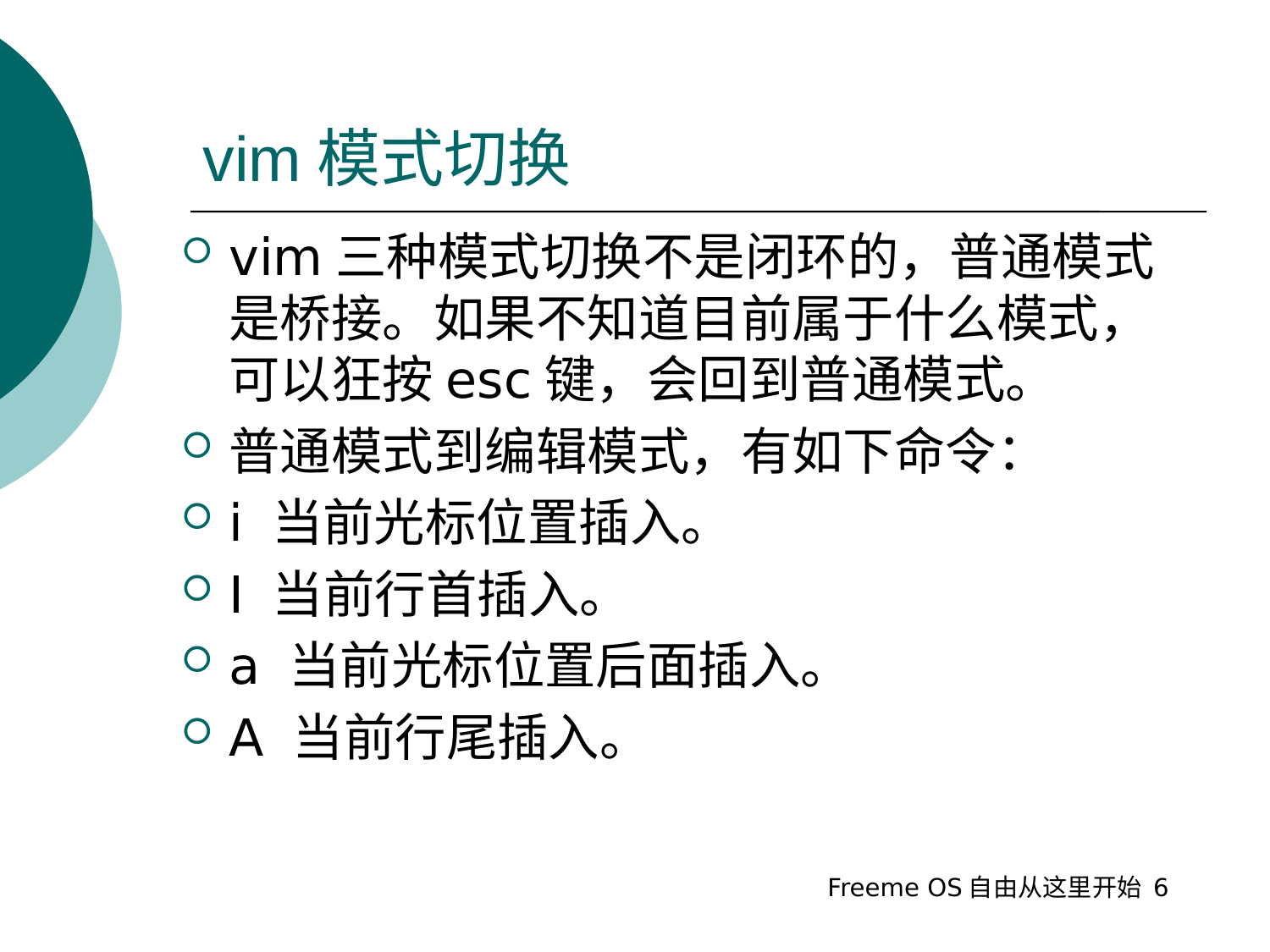

# vim模式切换
vim三种模式切换不是闭环的，普通模式是桥接。如果不知道目前属于什么模式，可以狂按esc键，会回到普通模式。
普通模式到编辑模式，有如下命令：
i 当前光标位置插入。
I 当前行首插入。
a 当前光标位置后面插入。
A 当前行尾插入。